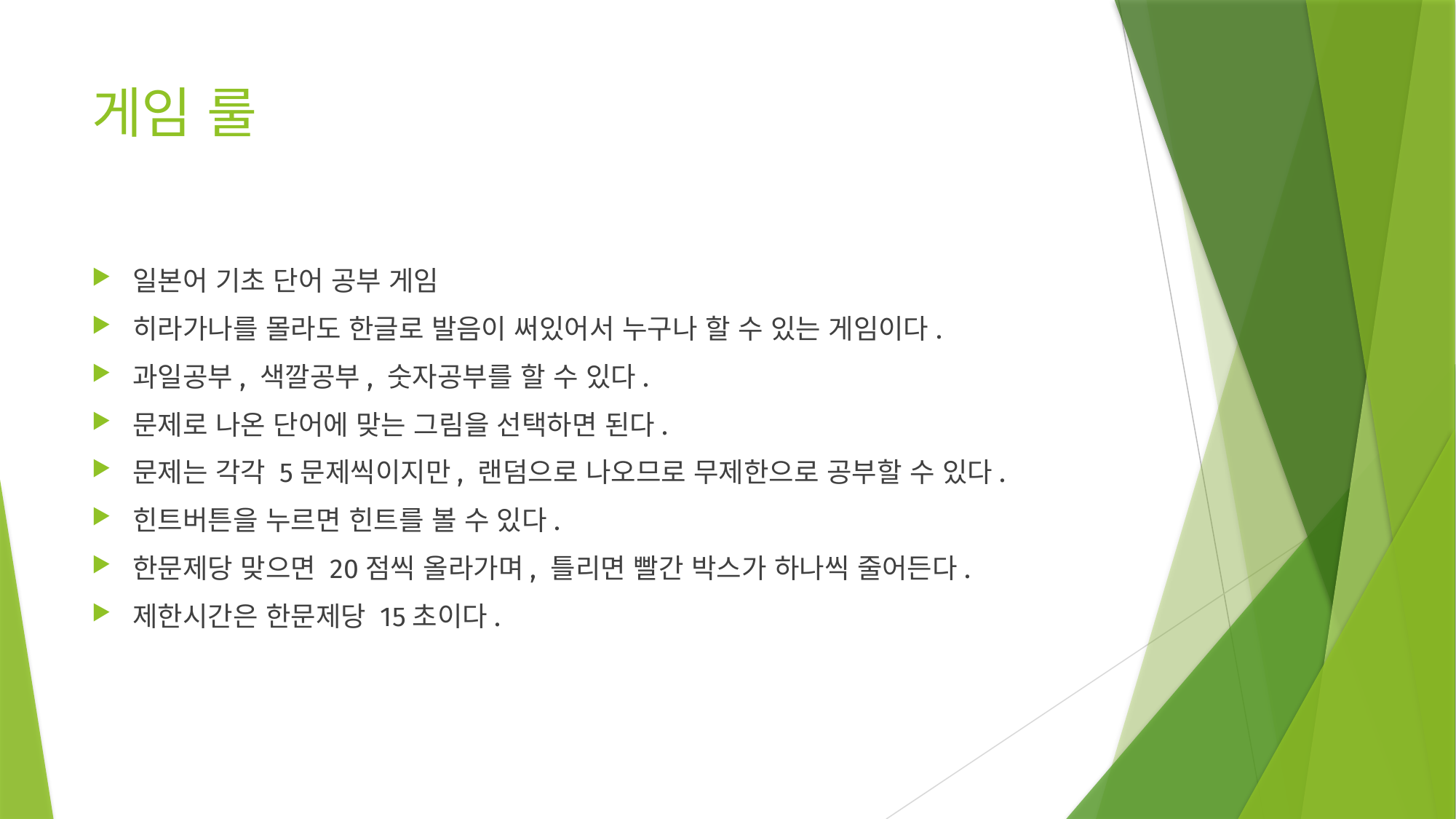

# 게임 룰
일본어 기초 단어 공부 게임
히라가나를 몰라도 한글로 발음이 써있어서 누구나 할 수 있는 게임이다.
과일공부, 색깔공부, 숫자공부를 할 수 있다.
문제로 나온 단어에 맞는 그림을 선택하면 된다.
문제는 각각 5문제씩이지만, 랜덤으로 나오므로 무제한으로 공부할 수 있다.
힌트버튼을 누르면 힌트를 볼 수 있다.
한문제당 맞으면 20점씩 올라가며, 틀리면 빨간 박스가 하나씩 줄어든다.
제한시간은 한문제당 15초이다.